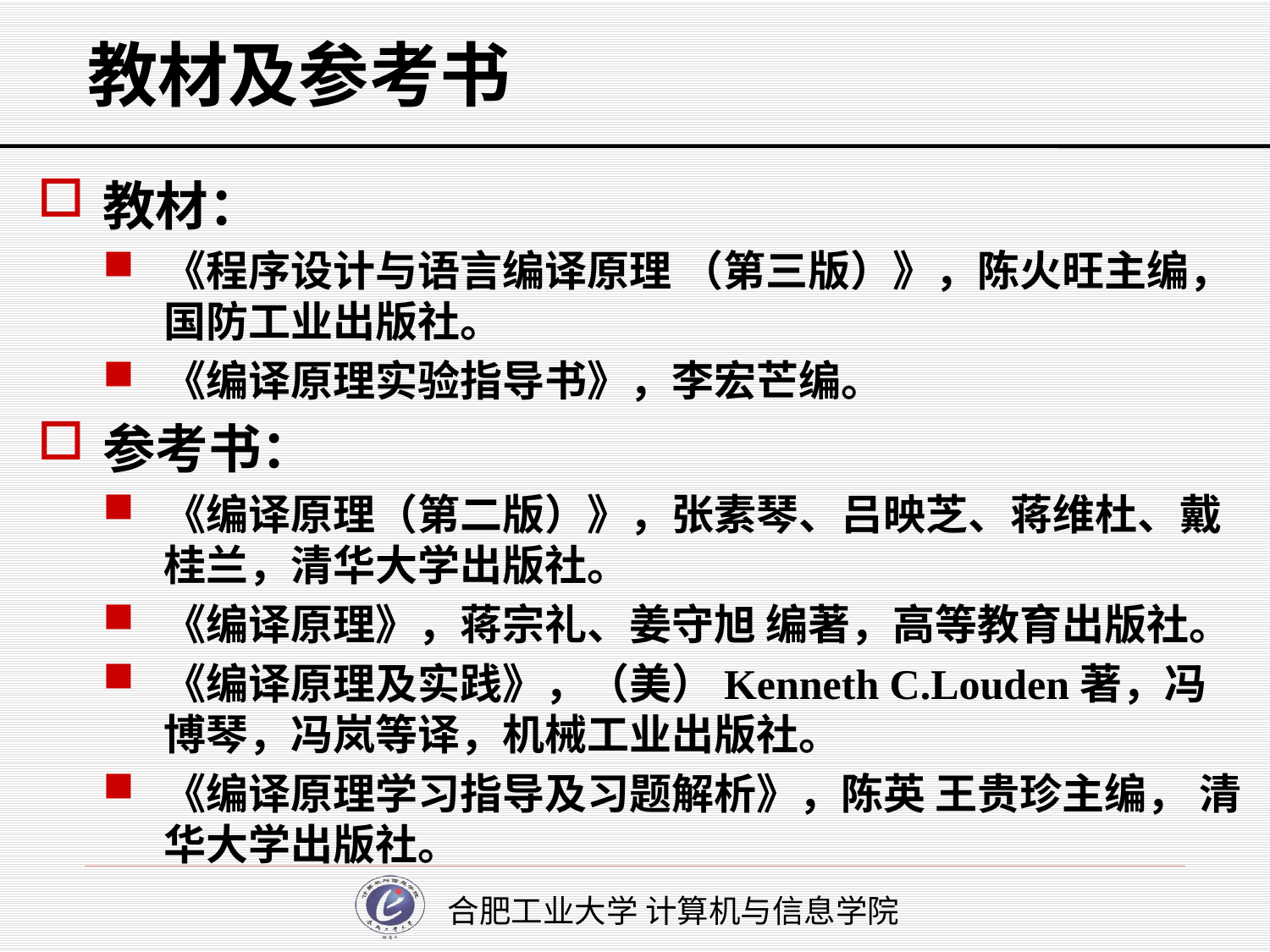

# 教材及参考书

教材：
《程序设计与语言编译原理 （第三版）》，陈火旺主编，国防工业出版社。
《编译原理实验指导书》，李宏芒编。
参考书：
《编译原理（第二版）》，张素琴、吕映芝、蒋维杜、戴桂兰，清华大学出版社。
《编译原理》，蒋宗礼、姜守旭 编著，高等教育出版社。
《编译原理及实践》，（美）Kenneth C.Louden著，冯博琴，冯岚等译，机械工业出版社。
《编译原理学习指导及习题解析》，陈英 王贵珍主编， 清华大学出版社。
8